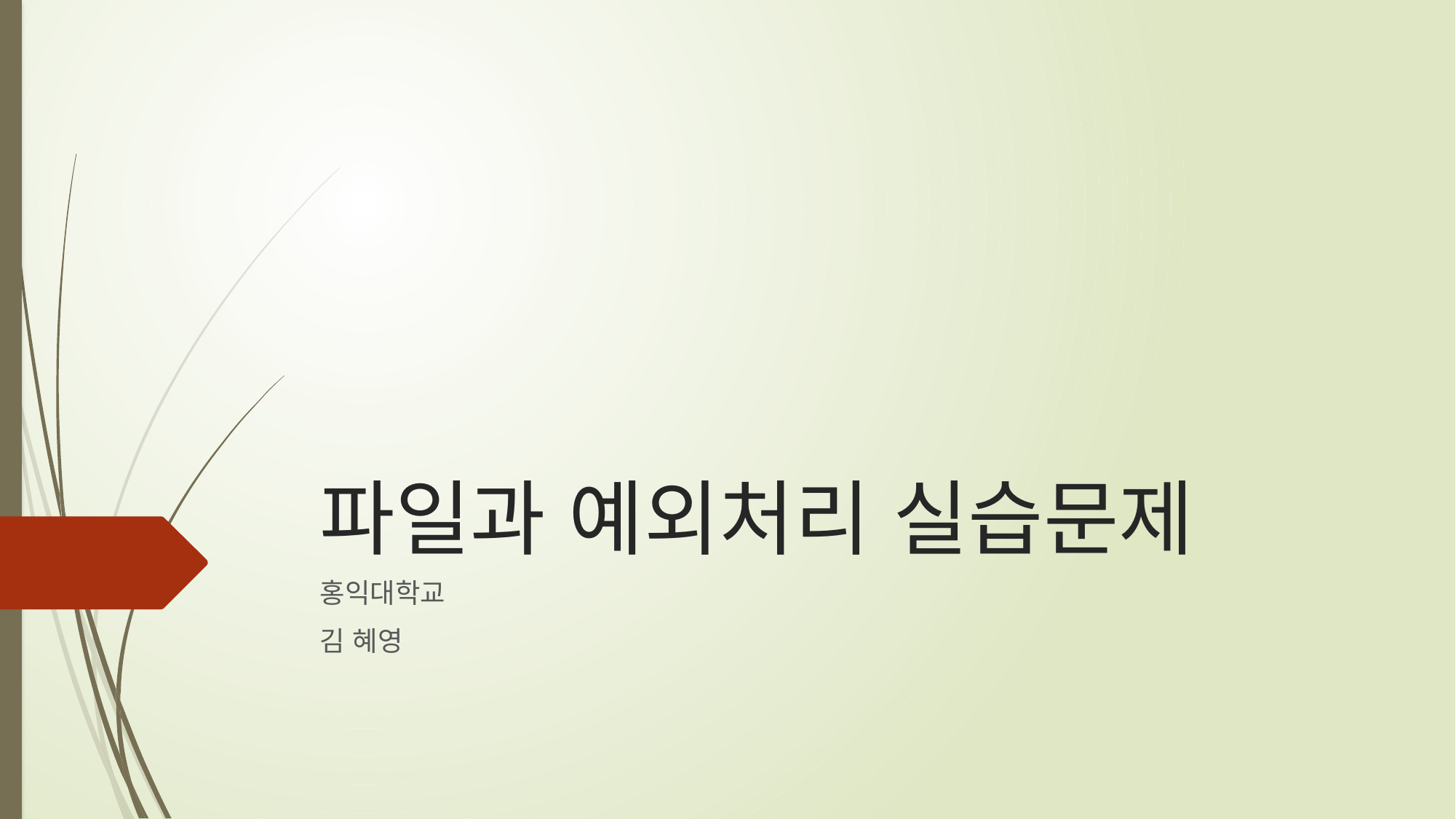

# 파일과 예외처리 실습문제
홍익대학교
김 혜영